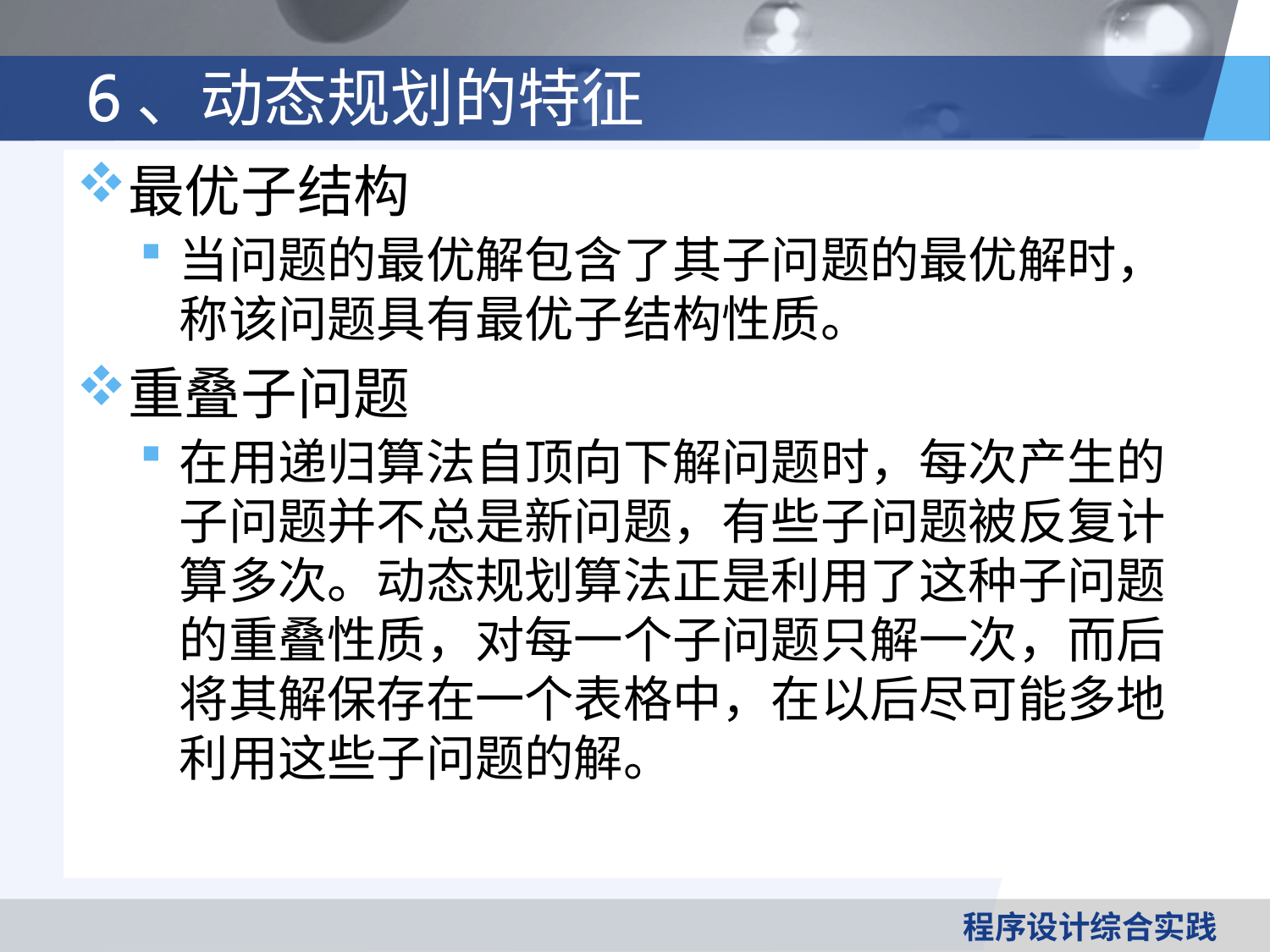

# 6、动态规划的特征
最优子结构
当问题的最优解包含了其子问题的最优解时，称该问题具有最优子结构性质。
重叠子问题
在用递归算法自顶向下解问题时，每次产生的子问题并不总是新问题，有些子问题被反复计算多次。动态规划算法正是利用了这种子问题的重叠性质，对每一个子问题只解一次，而后将其解保存在一个表格中，在以后尽可能多地利用这些子问题的解。